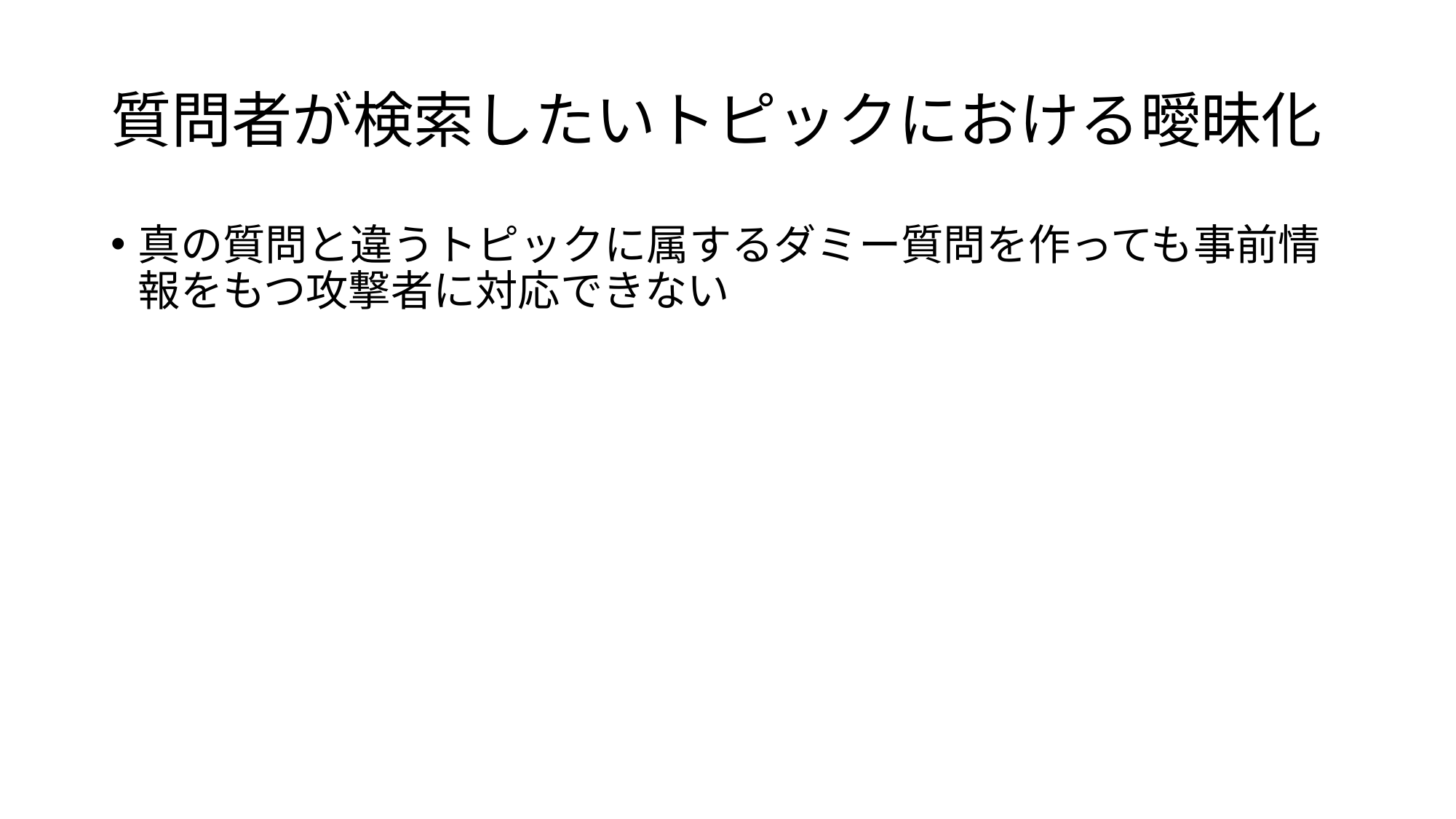

# 質問者が検索したいトピックにおける曖昧化
真の質問と違うトピックに属するダミー質問を作っても事前情報をもつ攻撃者に対応できない